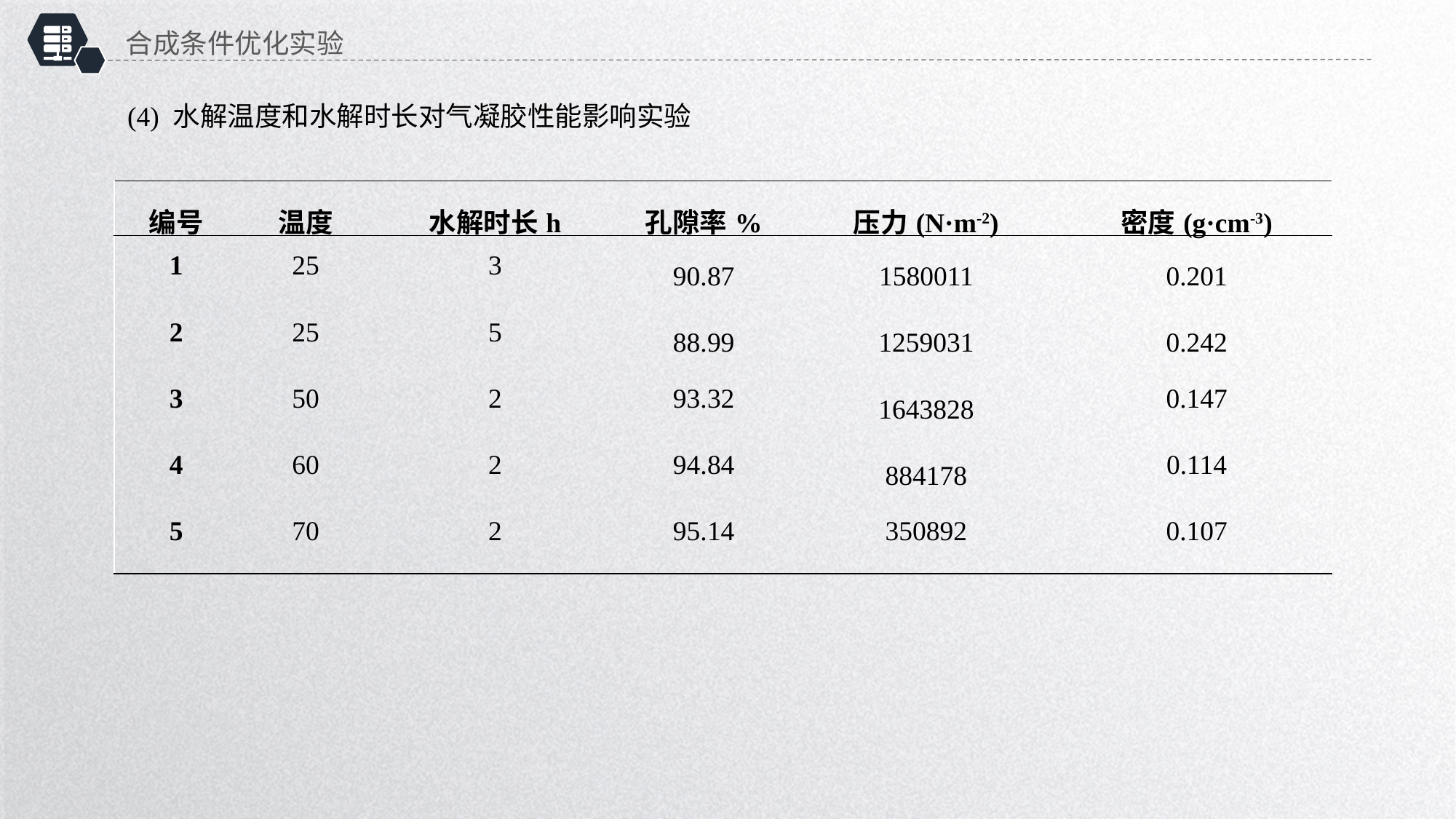

合成条件优化实验
论文导读

第一章

(4) 水解温度和水解时长对气凝胶性能影响实验
| 编号 | 温度 | 水解时长h | 孔隙率% | 压力(N·m-2) | 密度(g·cm-3) |
| --- | --- | --- | --- | --- | --- |
| 1 | 25 | 3 | 90.87 | 1580011 | 0.201 |
| 2 | 25 | 5 | 88.99 | 1259031 | 0.242 |
| 3 | 50 | 2 | 93.32 | 1643828 | 0.147 |
| 4 | 60 | 2 | 94.84 | 884178 | 0.114 |
| 5 | 70 | 2 | 95.14 | 350892 | 0.107 |
延时符